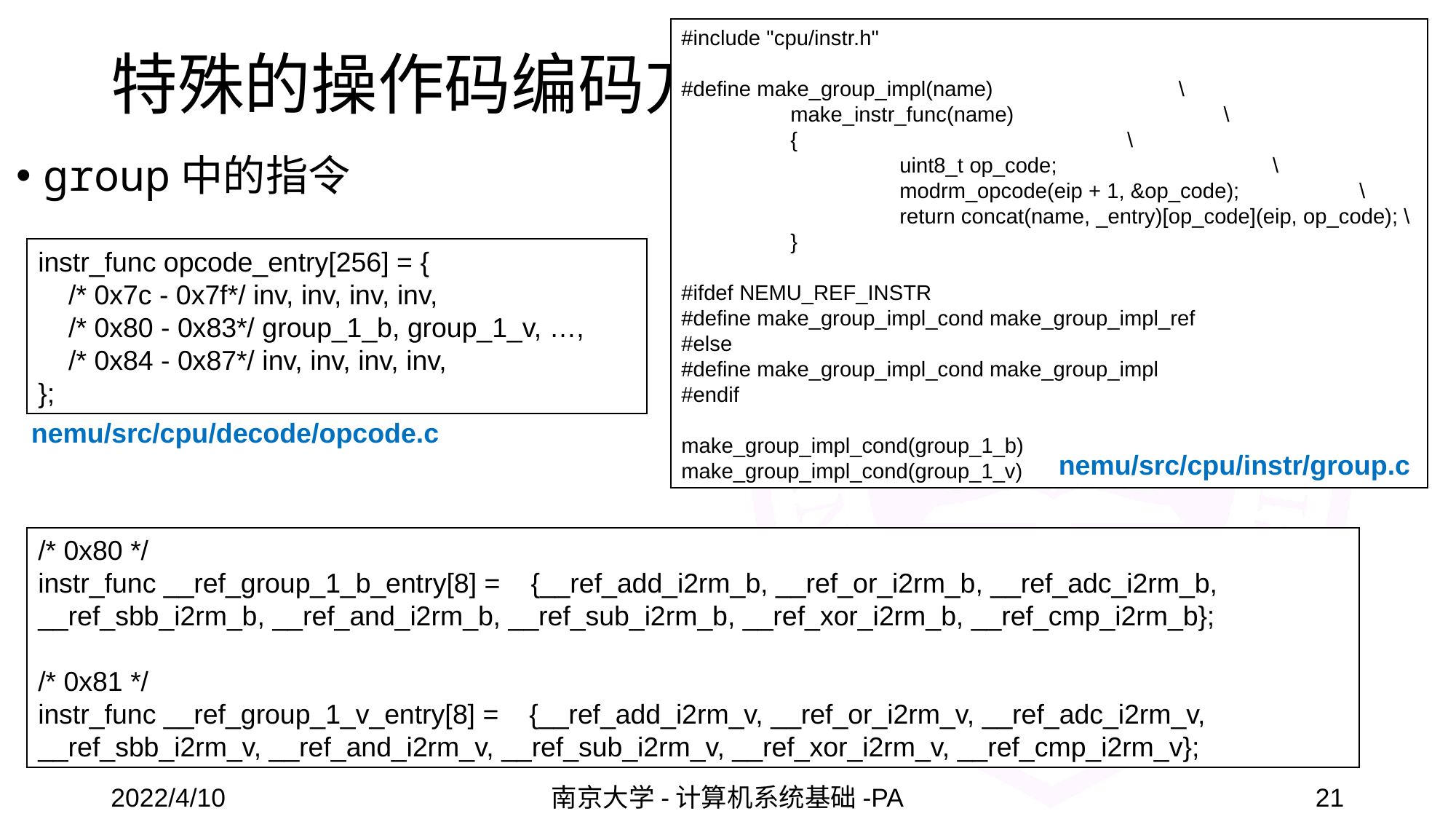

#include "cpu/instr.h"

#define make_group_impl(name)                               \
	make_instr_func(name)                                   \
	{                                                       \
		uint8_t op_code;                                    \
		modrm_opcode(eip + 1, &op_code);                    \
		return concat(name, _entry)[op_code](eip, op_code); \
	}

#ifdef NEMU_REF_INSTR
#define make_group_impl_cond make_group_impl_ref
#else
#define make_group_impl_cond make_group_impl
#endif

make_group_impl_cond(group_1_b)
make_group_impl_cond(group_1_v)
# 特殊的操作码编码方式
group中的指令
instr_func opcode_entry[256] = {
    /* 0x7c - 0x7f*/ inv, inv, inv, inv,
    /* 0x80 - 0x83*/ group_1_b, group_1_v, …,
    /* 0x84 - 0x87*/ inv, inv, inv, inv,
};
nemu/src/cpu/decode/opcode.c
nemu/src/cpu/instr/group.c
/* 0x80 */
instr_func __ref_group_1_b_entry[8] =    {__ref_add_i2rm_b, __ref_or_i2rm_b, __ref_adc_i2rm_b, __ref_sbb_i2rm_b, __ref_and_i2rm_b, __ref_sub_i2rm_b, __ref_xor_i2rm_b, __ref_cmp_i2rm_b};

/* 0x81 */
instr_func __ref_group_1_v_entry[8] =    {__ref_add_i2rm_v, __ref_or_i2rm_v, __ref_adc_i2rm_v, __ref_sbb_i2rm_v, __ref_and_i2rm_v, __ref_sub_i2rm_v, __ref_xor_i2rm_v, __ref_cmp_i2rm_v};
2022/4/10
南京大学-计算机系统基础-PA
21